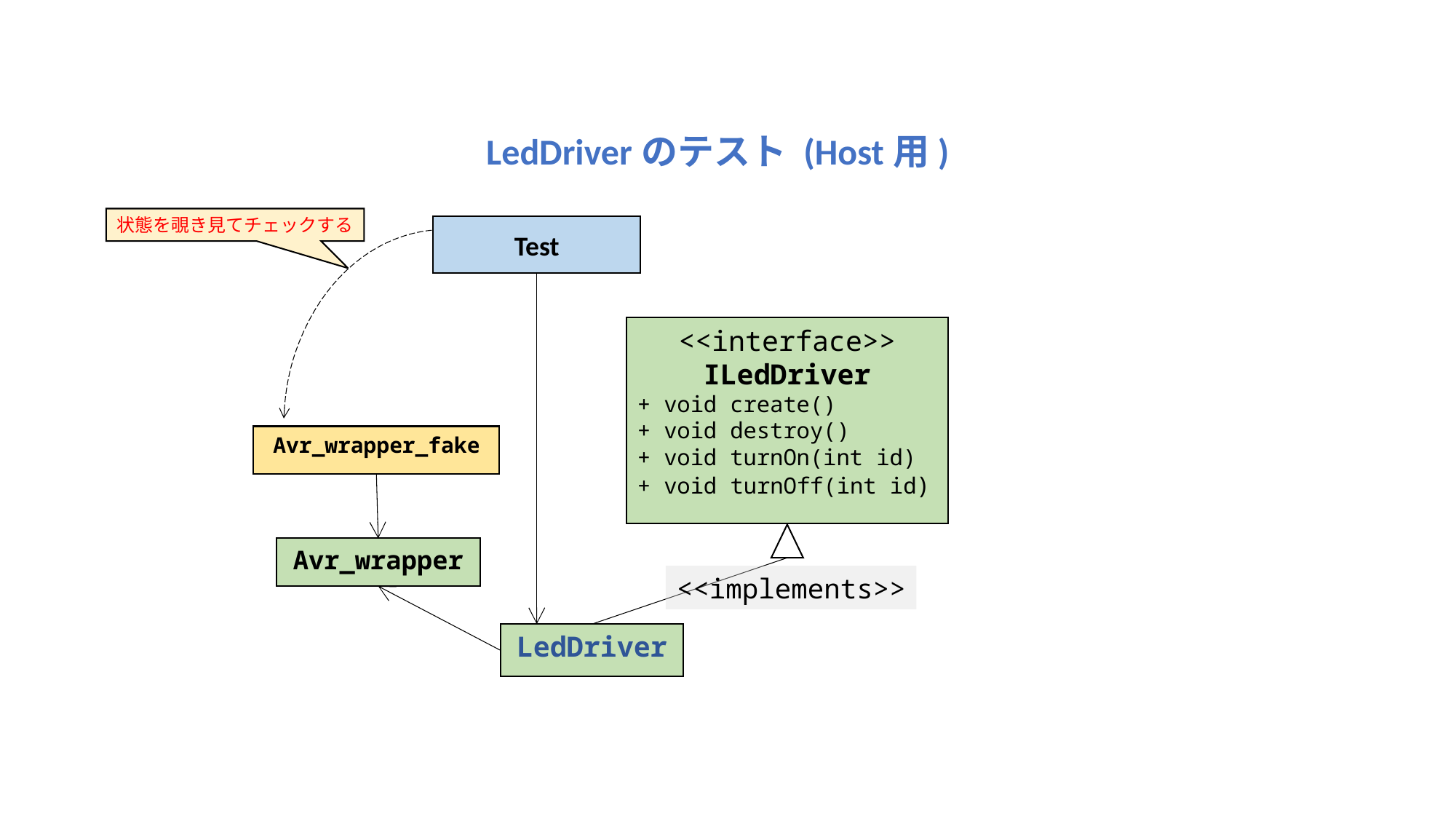

LedDriverのテスト (Host用)
状態を覗き見てチェックする
Test

<<interface>>
ILedDriver
+ void create()
+ void destroy()
+ void turnOn(int id)
+ void turnOff(int id)
Avr_wrapper_fake

Avr_wrapper
<<implements>>
LedDriver